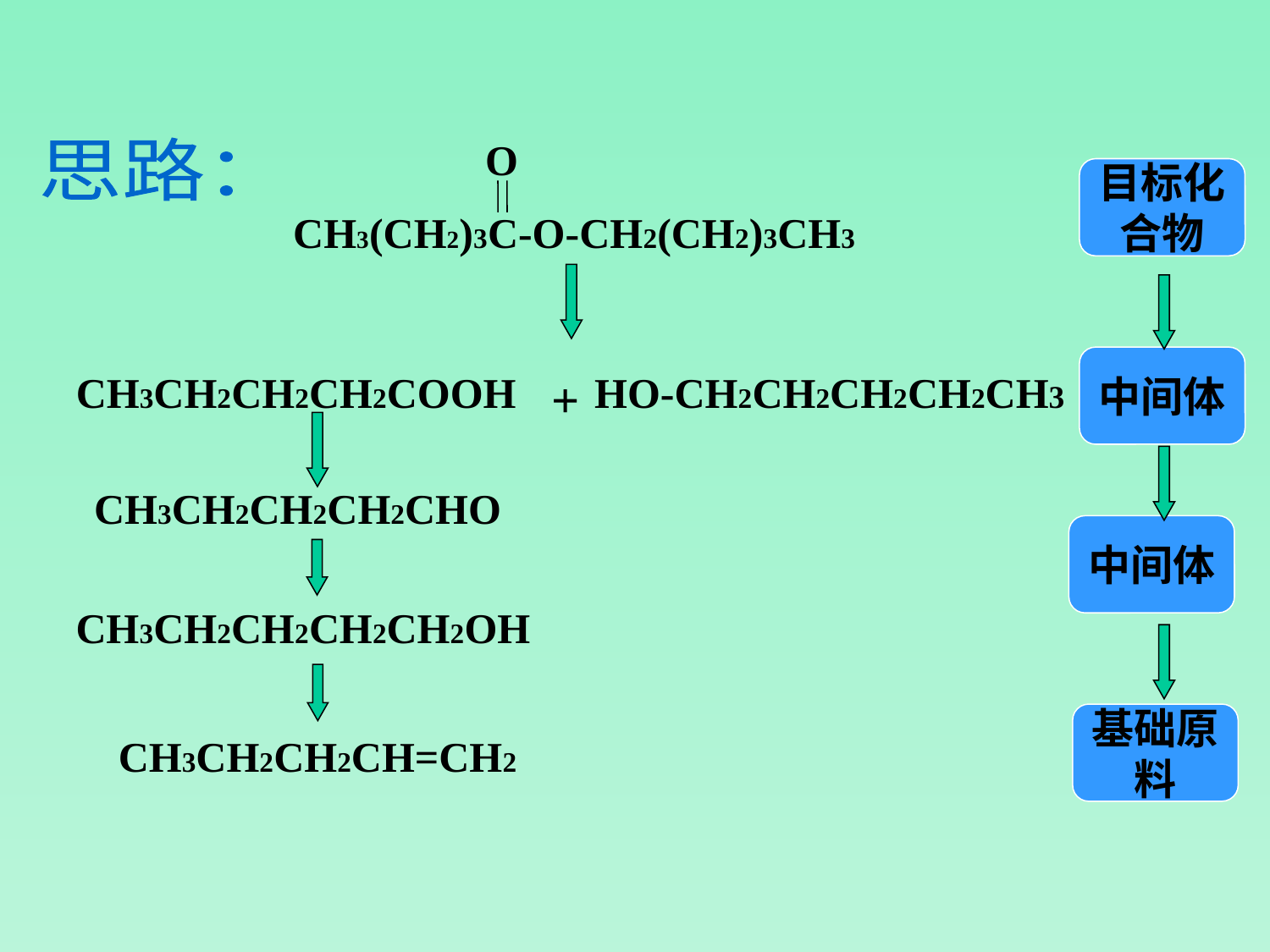

O

CH3(CH2)3C-O-CH2(CH2)3CH3
思路：
目标化合物

中间体
CH3CH2CH2CH2COOH
HO-CH2CH2CH2CH2CH3
+

CH3CH2CH2CH2CHO
中间体

CH3CH2CH2CH2CH2OH

基础原料
CH3CH2CH2CH=CH2